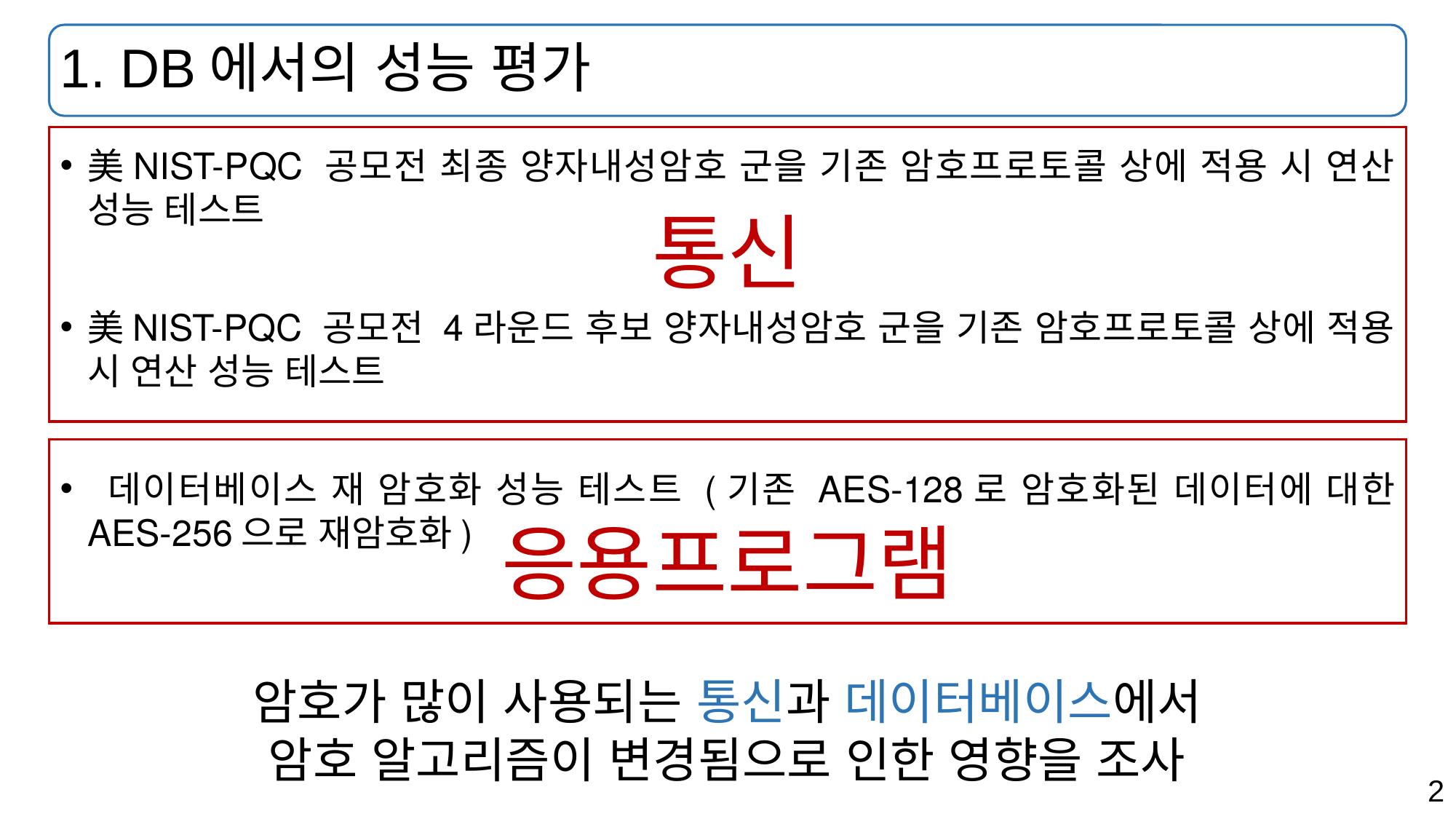

# 1. DB에서의 성능 평가

美NIST-PQC 공모전 최종 양자내성암호 군을 기존 암호프로토콜 상에 적용 시 연산 성능 테스트

美NIST-PQC 공모전 4라운드 후보 양자내성암호 군을 기존 암호프로토콜 상에 적용 시 연산 성능 테스트

 데이터베이스 재 암호화 성능 테스트 (기존 AES-128로 암호화된 데이터에 대한 AES-256으로 재암호화)
통신

응용프로그램
암호가 많이 사용되는 통신과 데이터베이스에서
암호 알고리즘이 변경됨으로 인한 영향을 조사